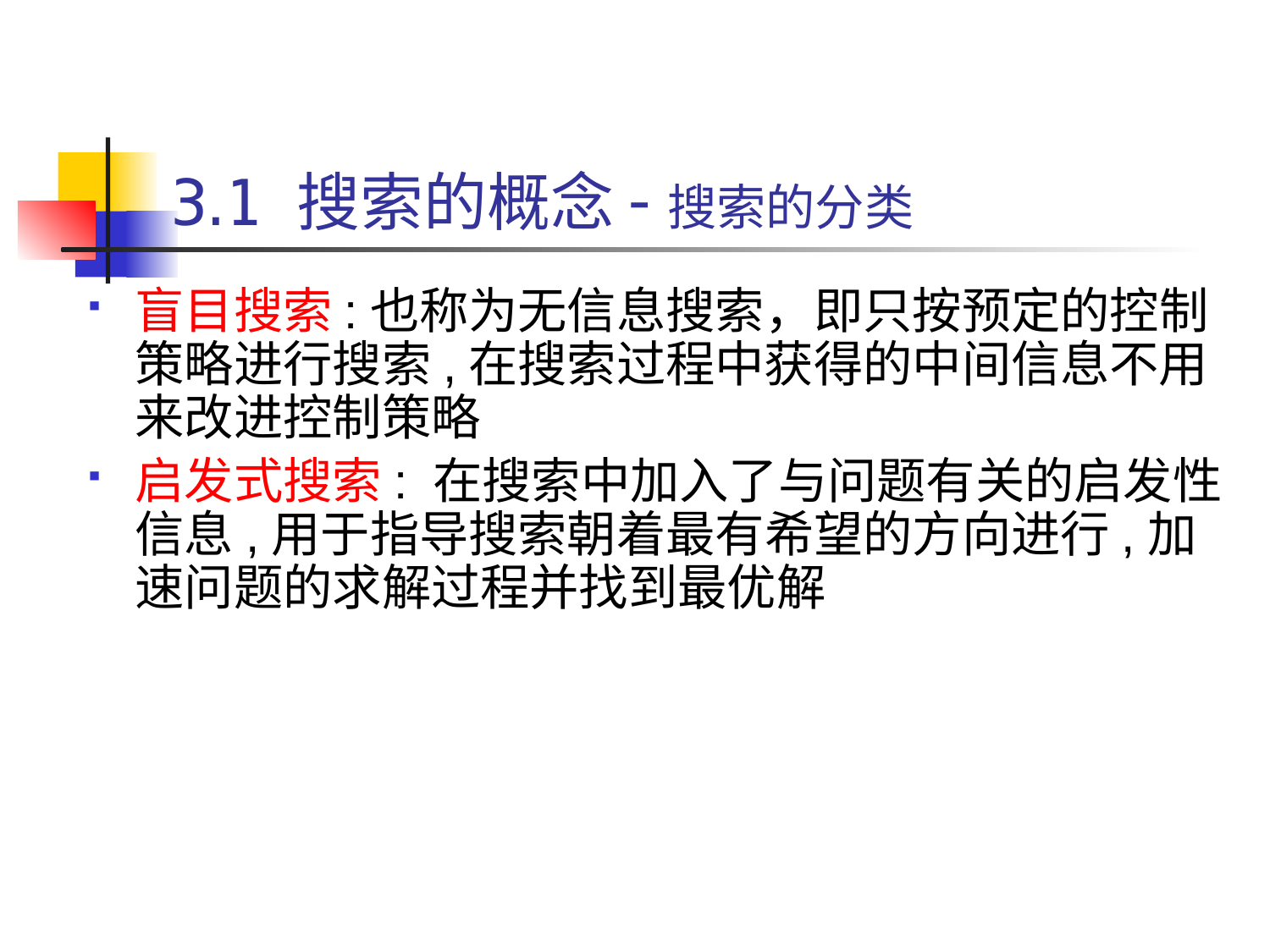

# 3.1 搜索的概念-搜索的分类
盲目搜索:也称为无信息搜索，即只按预定的控制策略进行搜索,在搜索过程中获得的中间信息不用来改进控制策略
启发式搜索: 在搜索中加入了与问题有关的启发性信息,用于指导搜索朝着最有希望的方向进行,加速问题的求解过程并找到最优解